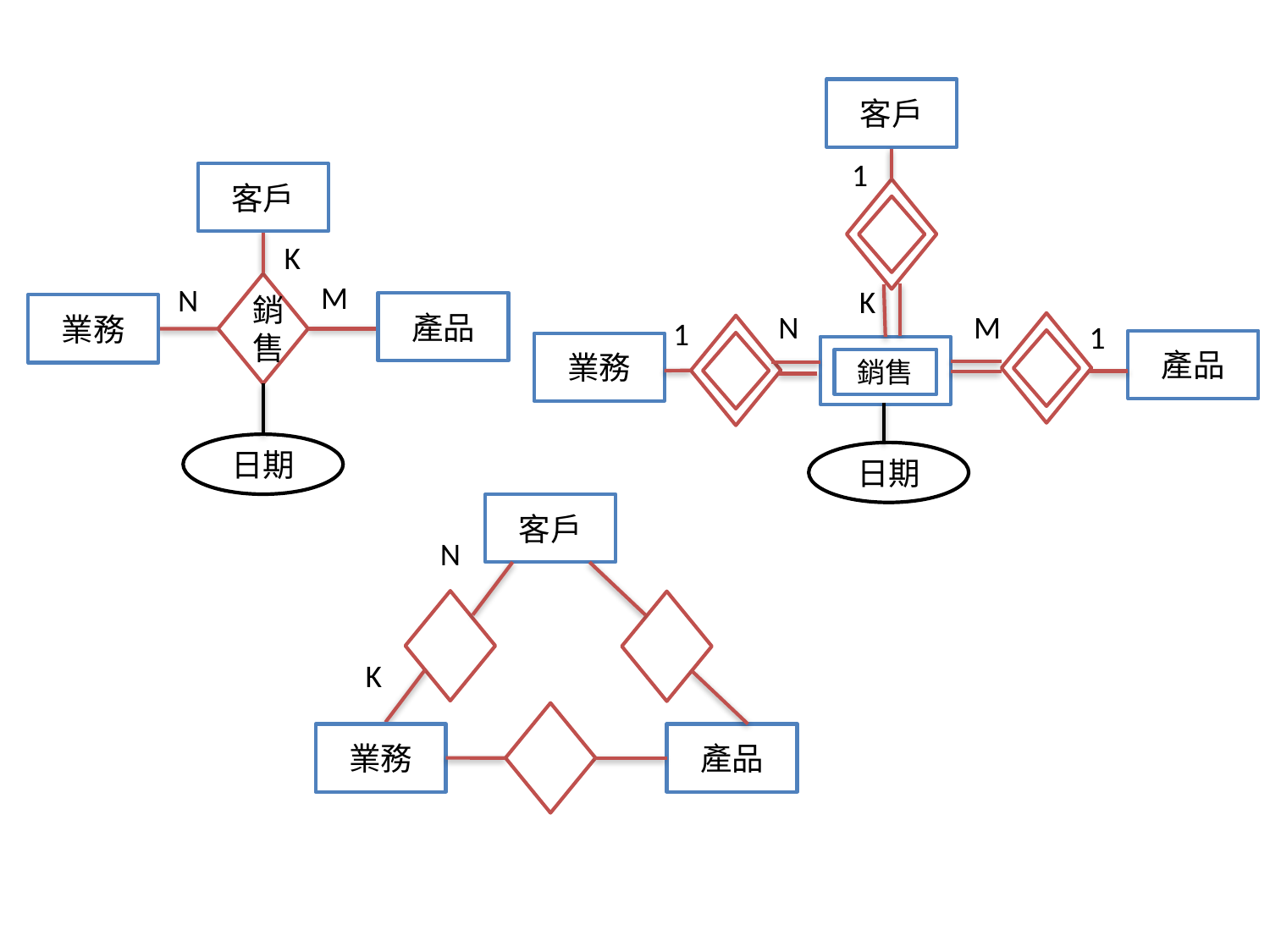

客戶
1

K
N
M
1
1

產品

業務

銷售
日期
客戶
K
M
銷售
N
產品
業務
日期
客戶
N

K

業務
產品